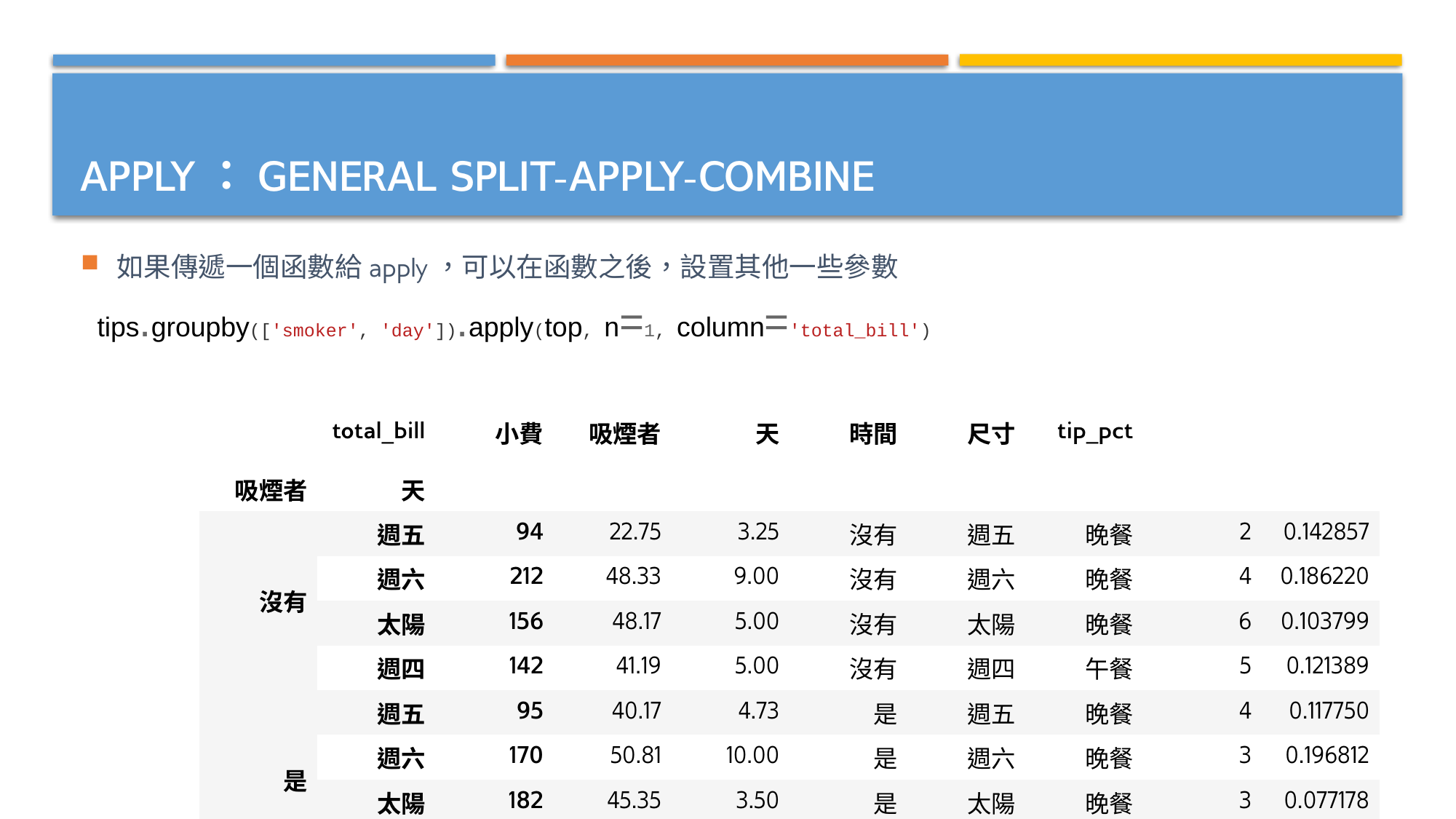

如果傳遞一個函數給apply，可以在函數之後，設置其他一些參數
# Apply：General split-apply-combine
tips.groupby(['smoker', 'day']).apply(top, n=1, column='total_bill')

|  | total\_bill | 小費 | 吸煙者 | 天 | 時間 | 尺寸 | tip\_pct |  |  |
| --- | --- | --- | --- | --- | --- | --- | --- | --- | --- |
| 吸煙者 | 天 |  |  |  |  |  |  |  |  |
| 沒有 | 週五 | 94 | 22.75 | 3.25 | 沒有 | 週五 | 晚餐 | 2 | 0.142857 |
|  | 週六 | 212 | 48.33 | 9.00 | 沒有 | 週六 | 晚餐 | 4 | 0.186220 |
|  | 太陽 | 156 | 48.17 | 5.00 | 沒有 | 太陽 | 晚餐 | 6 | 0.103799 |
|  | 週四 | 142 | 41.19 | 5.00 | 沒有 | 週四 | 午餐 | 5 | 0.121389 |
| 是 | 週五 | 95 | 40.17 | 4.73 | 是 | 週五 | 晚餐 | 4 | 0.117750 |
|  | 週六 | 170 | 50.81 | 10.00 | 是 | 週六 | 晚餐 | 3 | 0.196812 |
|  | 太陽 | 182 | 45.35 | 3.50 | 是 | 太陽 | 晚餐 | 3 | 0.077178 |
|  | 週四 | 197 | 43.11 | 5.00 | 是 | 週四 | 午餐 | 4 | 0.115982 |